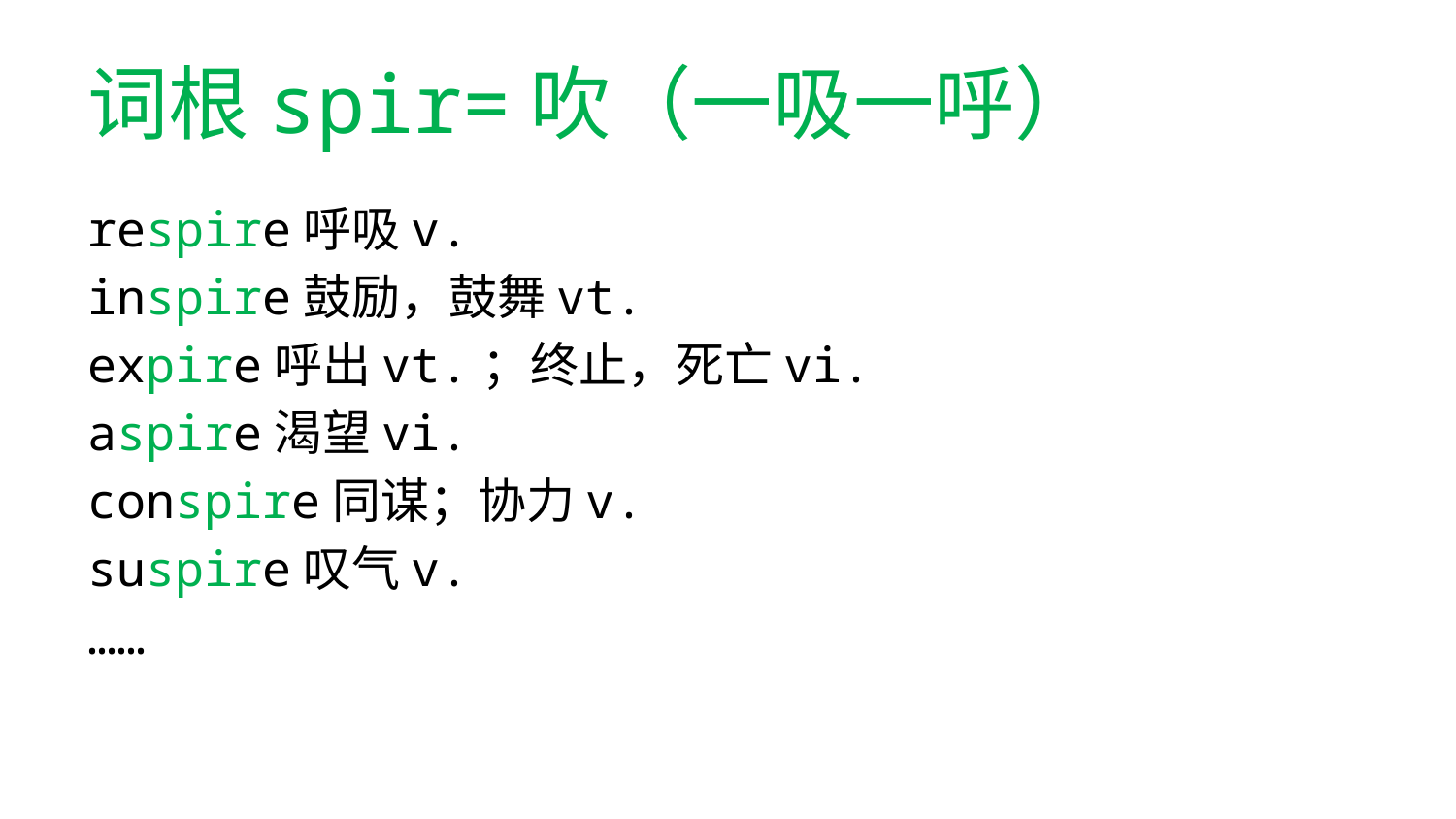

# 词根spir=吹（一吸一呼）
respire呼吸v.
inspire鼓励，鼓舞vt.
expire呼出vt.；终止，死亡vi.
aspire渴望vi.
conspire同谋；协力v.
suspire叹气v.
……